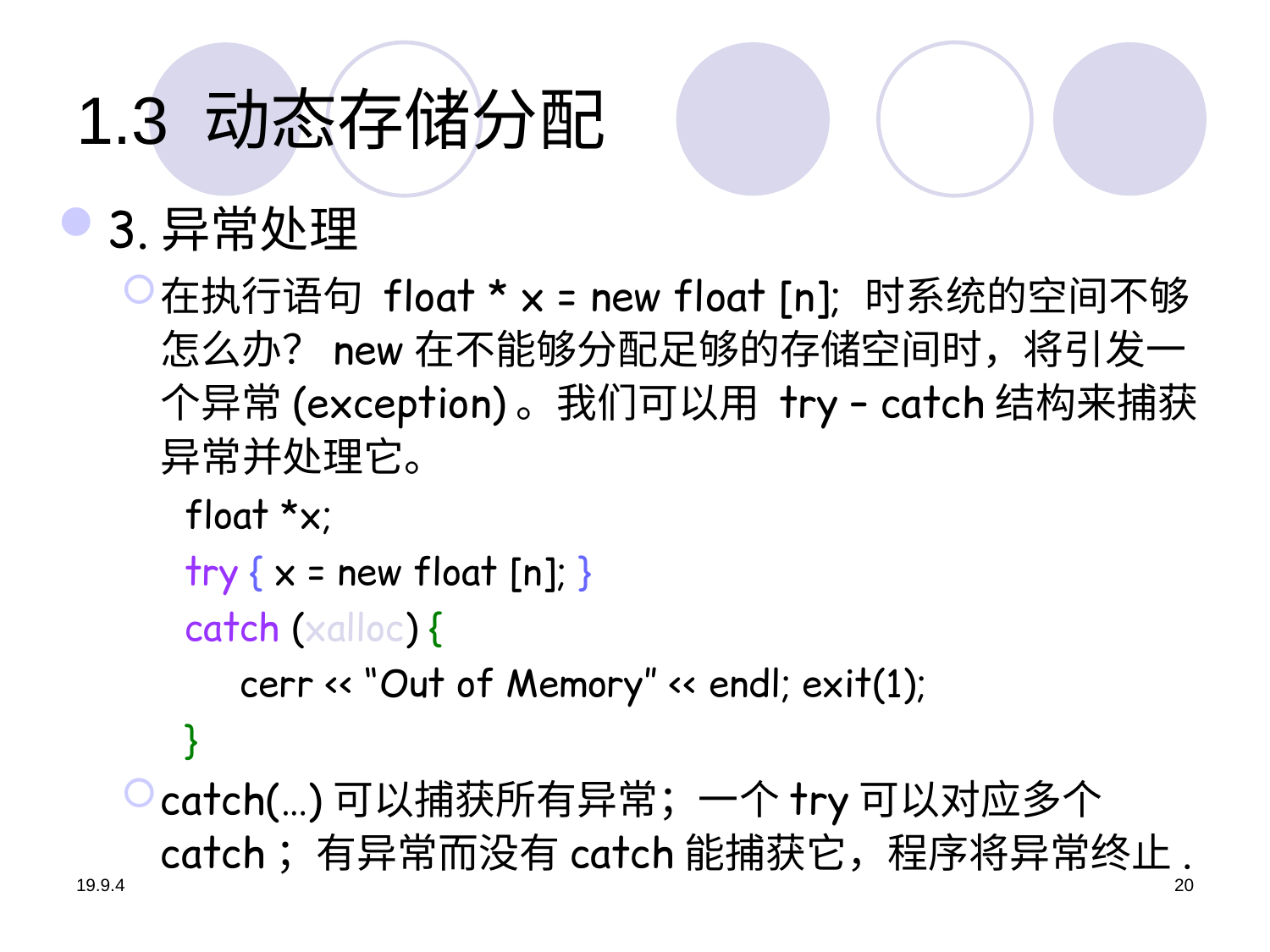

# 1.3	动态存储分配
3.异常处理
在执行语句 float * x = new float [n]; 时系统的空间不够怎么办？new在不能够分配足够的存储空间时，将引发一个异常(exception)。我们可以用 try – catch结构来捕获异常并处理它。
float *x;
try { x = new float [n]; }
catch (xalloc) {
     cerr << “Out of Memory” << endl; exit(1);
}
catch(…)可以捕获所有异常；一个try可以对应多个catch；有异常而没有catch能捕获它，程序将异常终止.
19.9.4
20